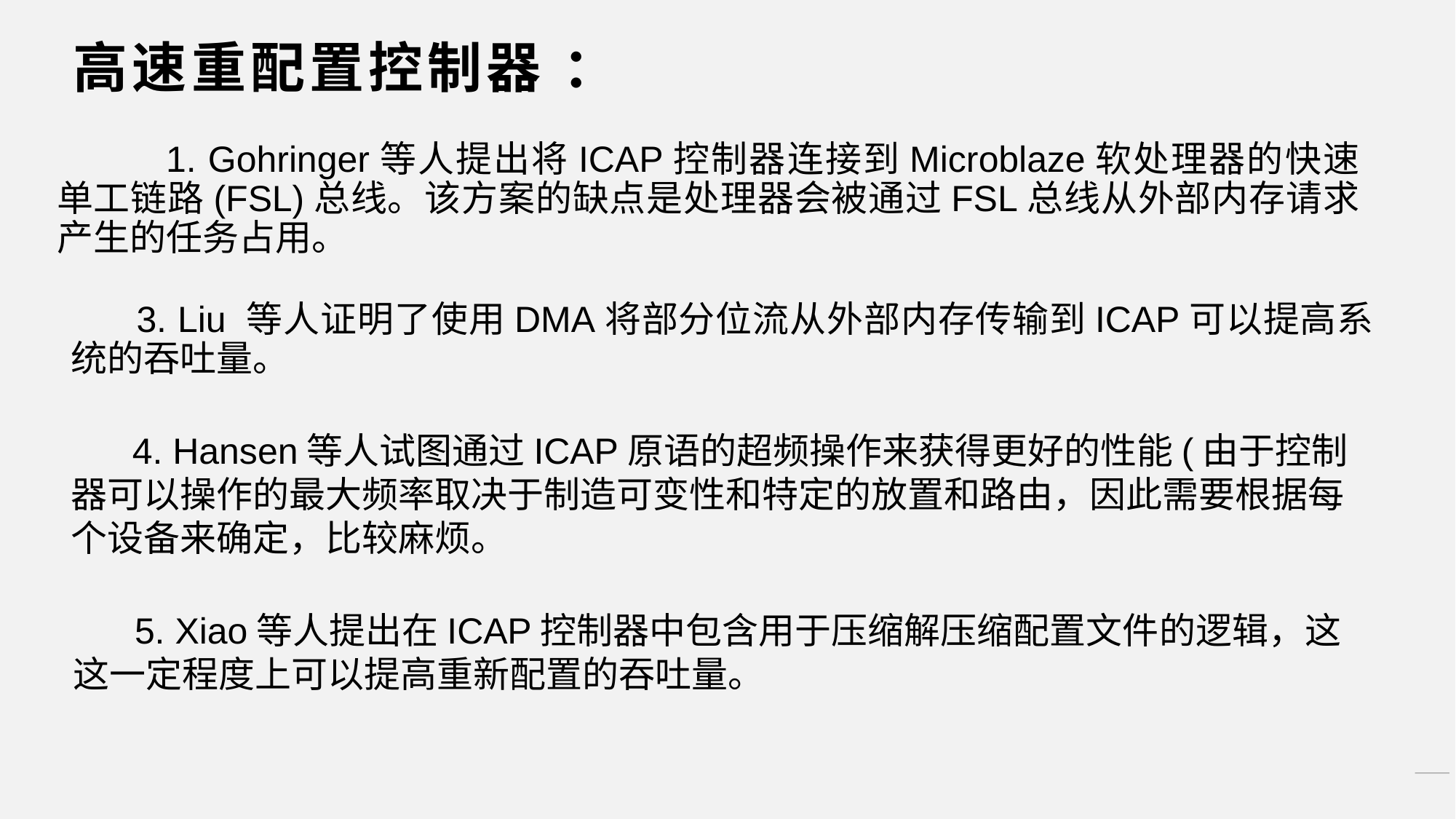

高速重配置控制器 ：
	1. Gohringer等人提出将ICAP控制器连接到Microblaze软处理器的快速单工链路(FSL)总线。该方案的缺点是处理器会被通过FSL总线从外部内存请求产生的任务占用。
      3. Liu 等人证明了使用DMA将部分位流从外部内存传输到ICAP可以提高系统的吞吐量。
      4. Hansen等人试图通过ICAP原语的超频操作来获得更好的性能(由于控制器可以操作的最大频率取决于制造可变性和特定的放置和路由，因此需要根据每个设备来确定，比较麻烦。
      5. Xiao等人提出在ICAP控制器中包含用于压缩解压缩配置文件的逻辑，这这一定程度上可以提高重新配置的吞吐量。